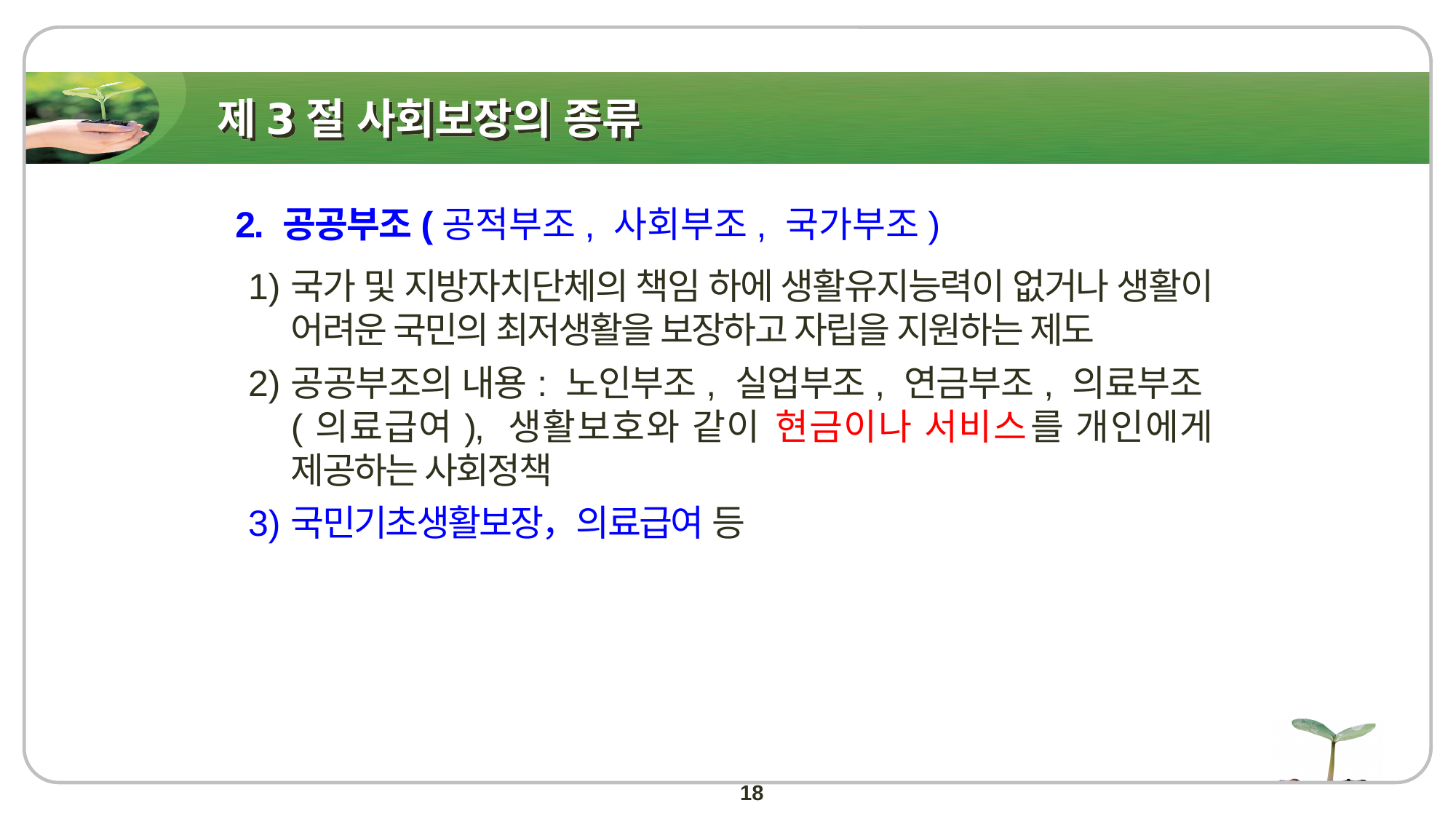

# 제3절 사회보장의 종류
2. 공공부조(공적부조, 사회부조, 국가부조)
국가 및 지방자치단체의 책임 하에 생활유지능력이 없거나 생활이 어려운 국민의 최저생활을 보장하고 자립을 지원하는 제도
공공부조의 내용: 노인부조, 실업부조, 연금부조, 의료부조(의료급여), 생활보호와 같이 현금이나 서비스를 개인에게 제공하는 사회정책
국민기초생활보장，의료급여 등

18